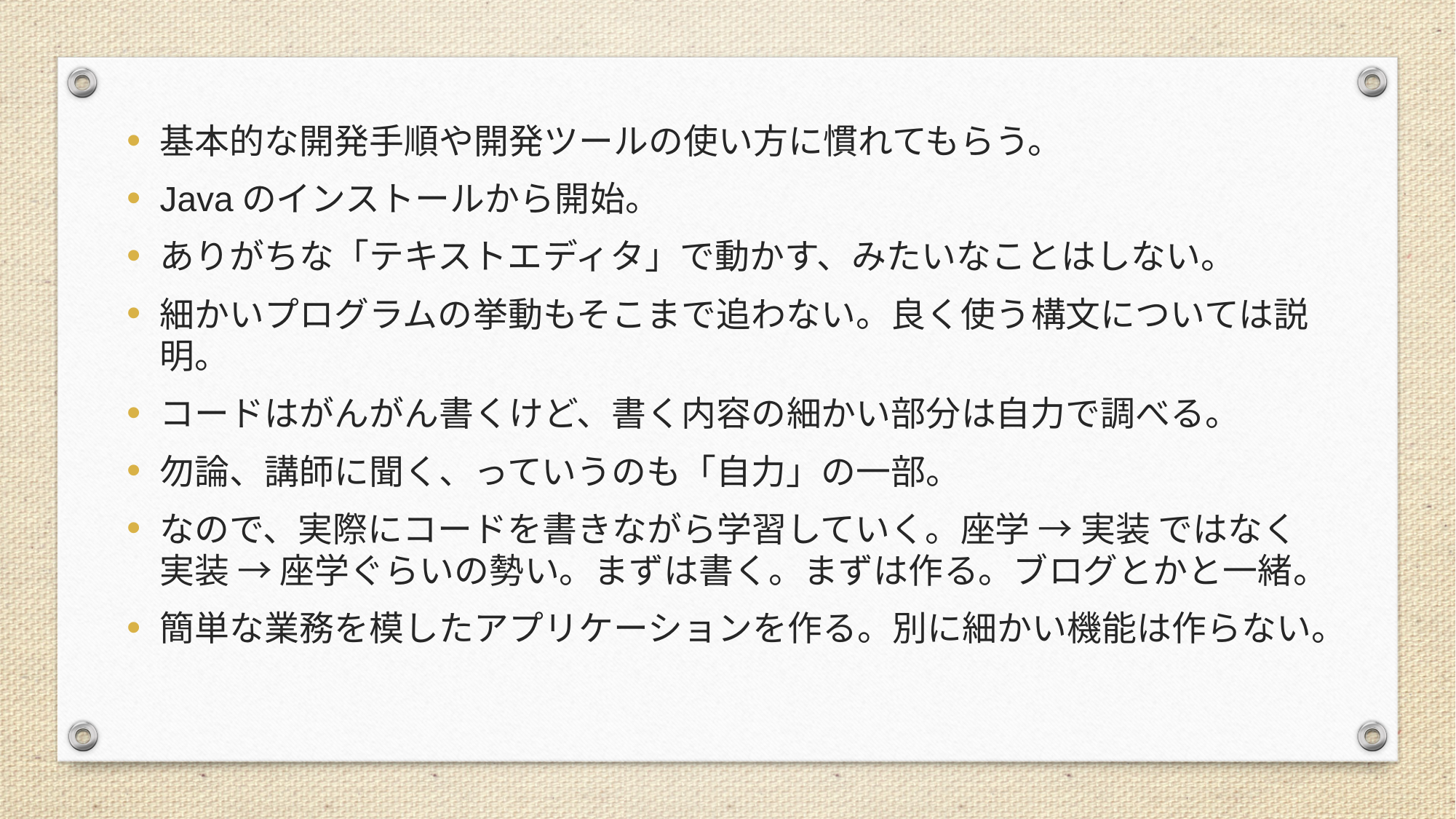

基本的な開発手順や開発ツールの使い方に慣れてもらう。
Javaのインストールから開始。
ありがちな「テキストエディタ」で動かす、みたいなことはしない。
細かいプログラムの挙動もそこまで追わない。良く使う構文については説明。
コードはがんがん書くけど、書く内容の細かい部分は自力で調べる。
勿論、講師に聞く、っていうのも「自力」の一部。
なので、実際にコードを書きながら学習していく。座学 → 実装 ではなく 実装 → 座学ぐらいの勢い。まずは書く。まずは作る。ブログとかと一緒。
簡単な業務を模したアプリケーションを作る。別に細かい機能は作らない。